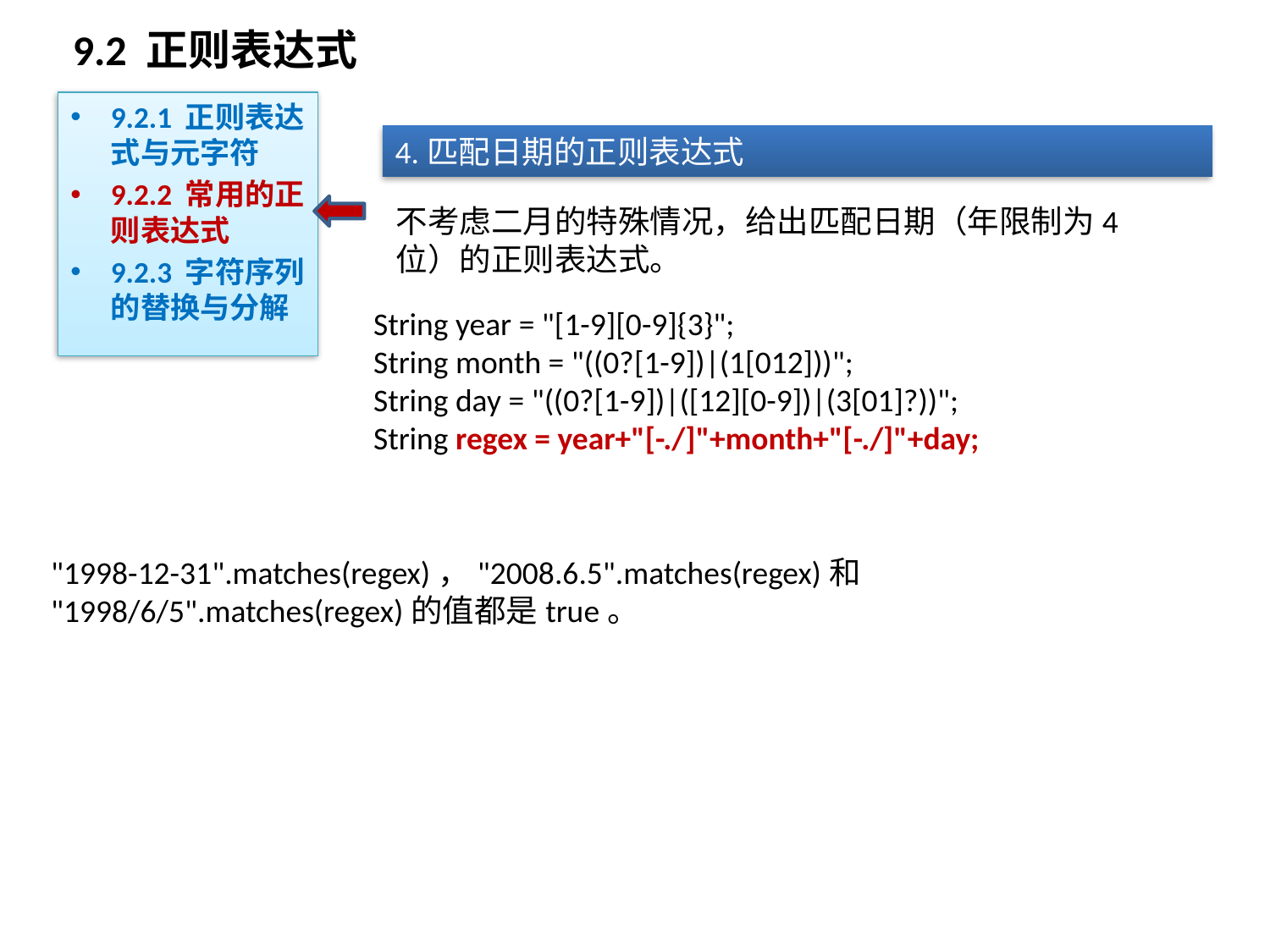

# 9.2 正则表达式
9.2.1 正则表达式与元字符
9.2.2 常用的正则表达式
9.2.3 字符序列的替换与分解
4.匹配日期的正则表达式
不考虑二月的特殊情况，给出匹配日期（年限制为4位）的正则表达式。

String year = "[1-9][0-9]{3}";
String month = "((0?[1-9])|(1[012]))";
String day = "((0?[1-9])|([12][0-9])|(3[01]?))";
String regex = year+"[-./]"+month+"[-./]"+day;

"1998-12-31".matches(regex)，"2008.6.5".matches(regex)和
"1998/6/5".matches(regex)的值都是true。